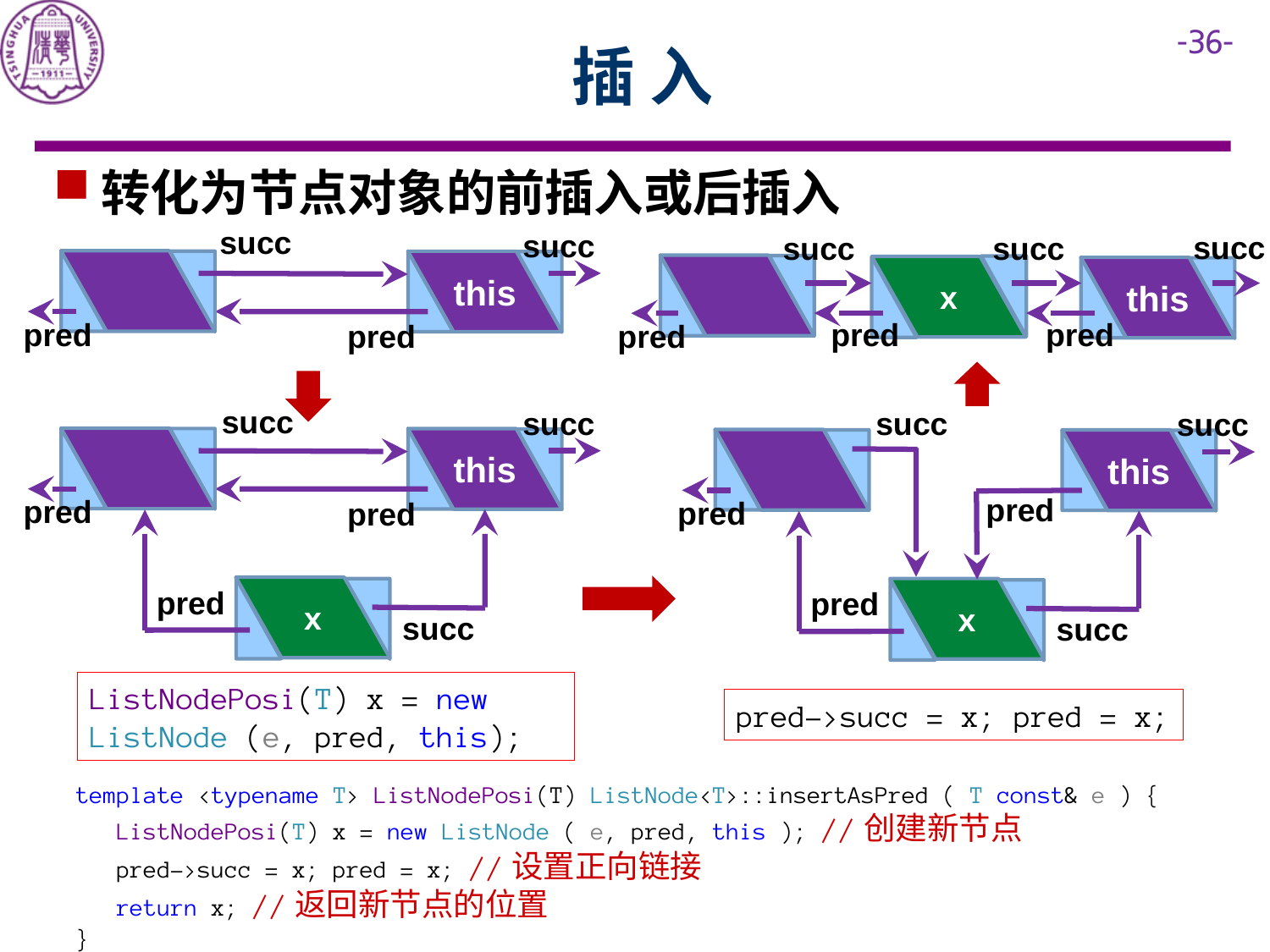

# 插 入
转化为节点对象的前插入或后插入
succ
succ
succ
succ
succ

x

this

pred
pred
pred

this

pred
pred

succ

this

pred
pred
pred
x

succ
succ
succ
succ

this

pred
pred
pred
x

succ

ListNodePosi(T) x = new ListNode (e, pred, this);
pred->succ = x; pred = x;
template <typename T> ListNodePosi(T) ListNode<T>::insertAsPred ( T const& e ) {
   ListNodePosi(T) x = new ListNode ( e, pred, this ); //创建新节点
   pred->succ = x; pred = x; //设置正向链接
   return x; //返回新节点的位置
}